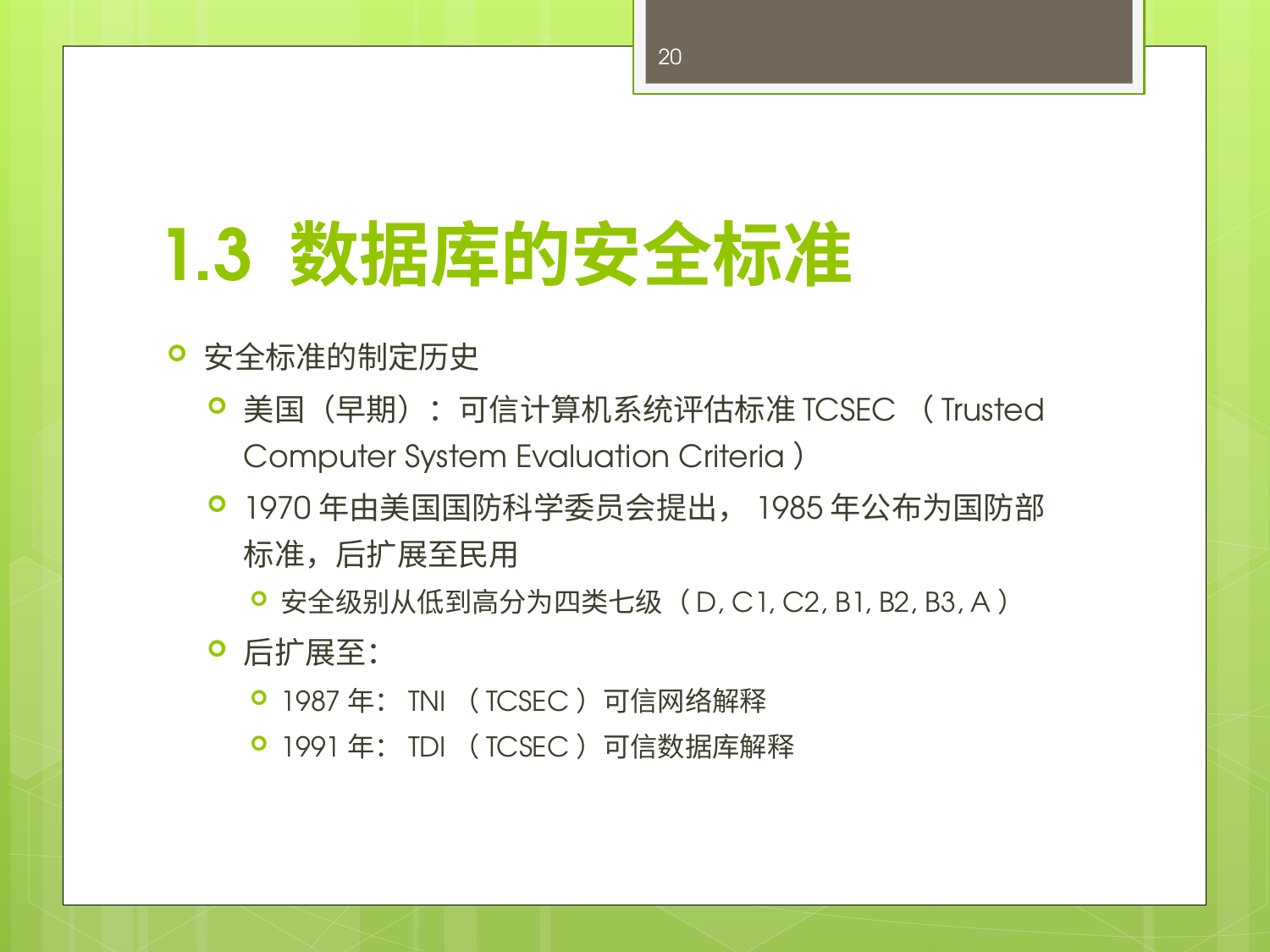

20
# 1.3 数据库的安全标准
安全标准的制定历史
美国（早期）：可信计算机系统评估标准TCSEC（Trusted Computer System Evaluation Criteria）
1970年由美国国防科学委员会提出，1985年公布为国防部标准，后扩展至民用
安全级别从低到高分为四类七级（D, C1, C2, B1, B2, B3, A）
后扩展至：
1987年：TNI（TCSEC）可信网络解释
1991年：TDI（TCSEC）可信数据库解释